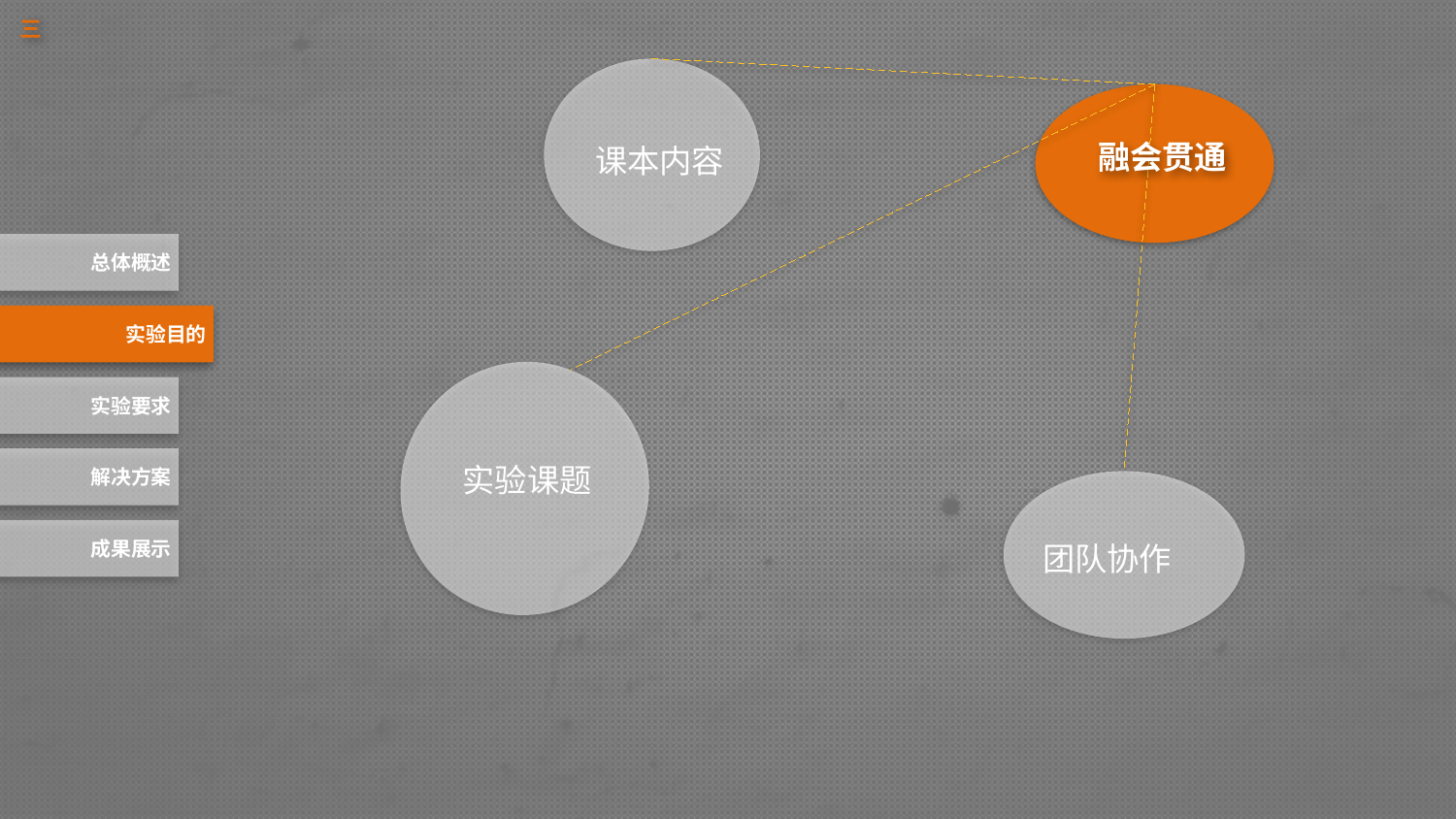

三

课本内容
融会贯通

总体概述

实验目的

实验要求
实验课题

解决方案

成果展示
团队协作